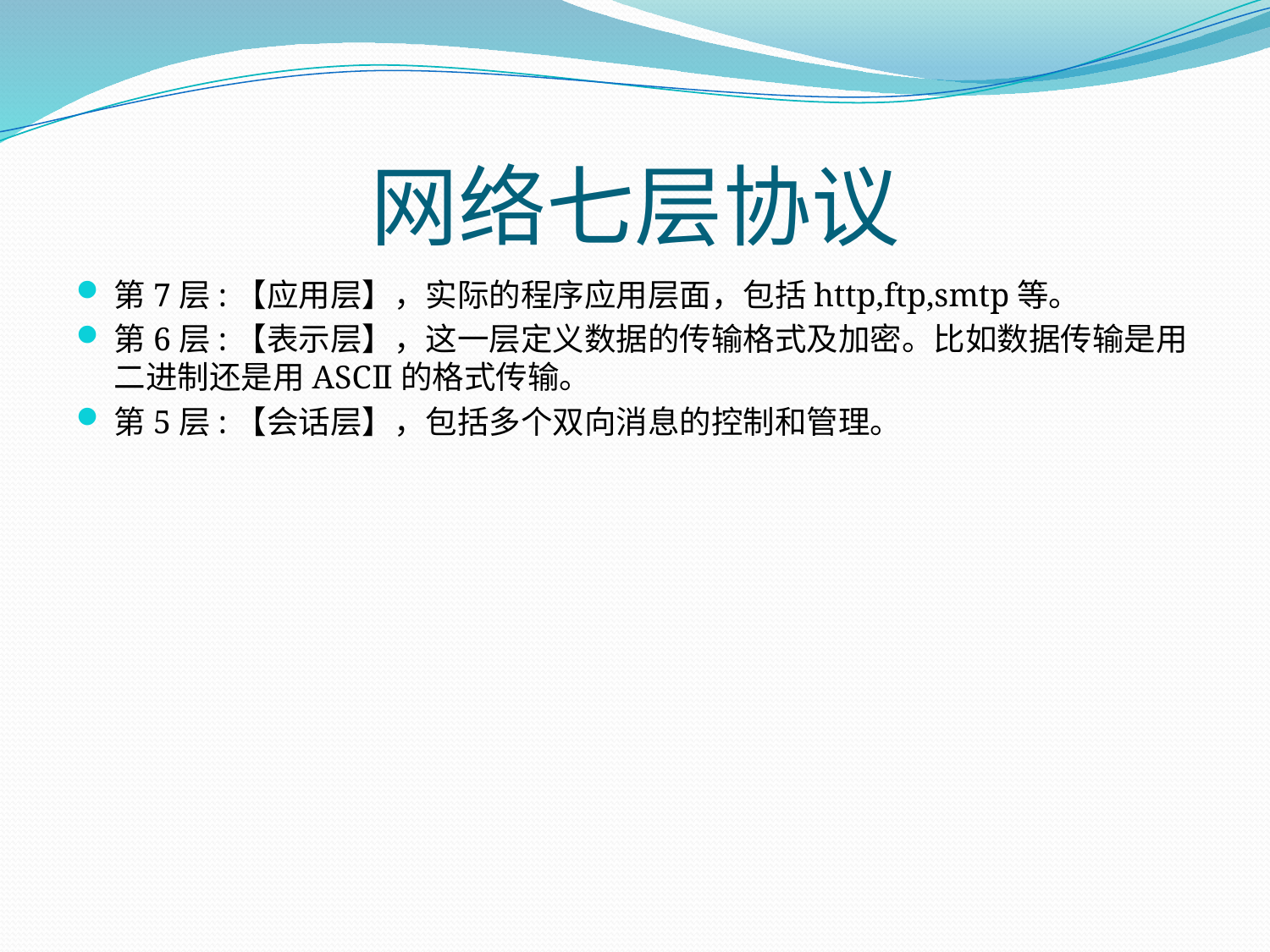

# 网络七层协议
第7层:【应用层】，实际的程序应用层面，包括http,ftp,smtp等。
第6层:【表示层】，这一层定义数据的传输格式及加密。比如数据传输是用二进制还是用ASCⅡ的格式传输。
第5层:【会话层】，包括多个双向消息的控制和管理。